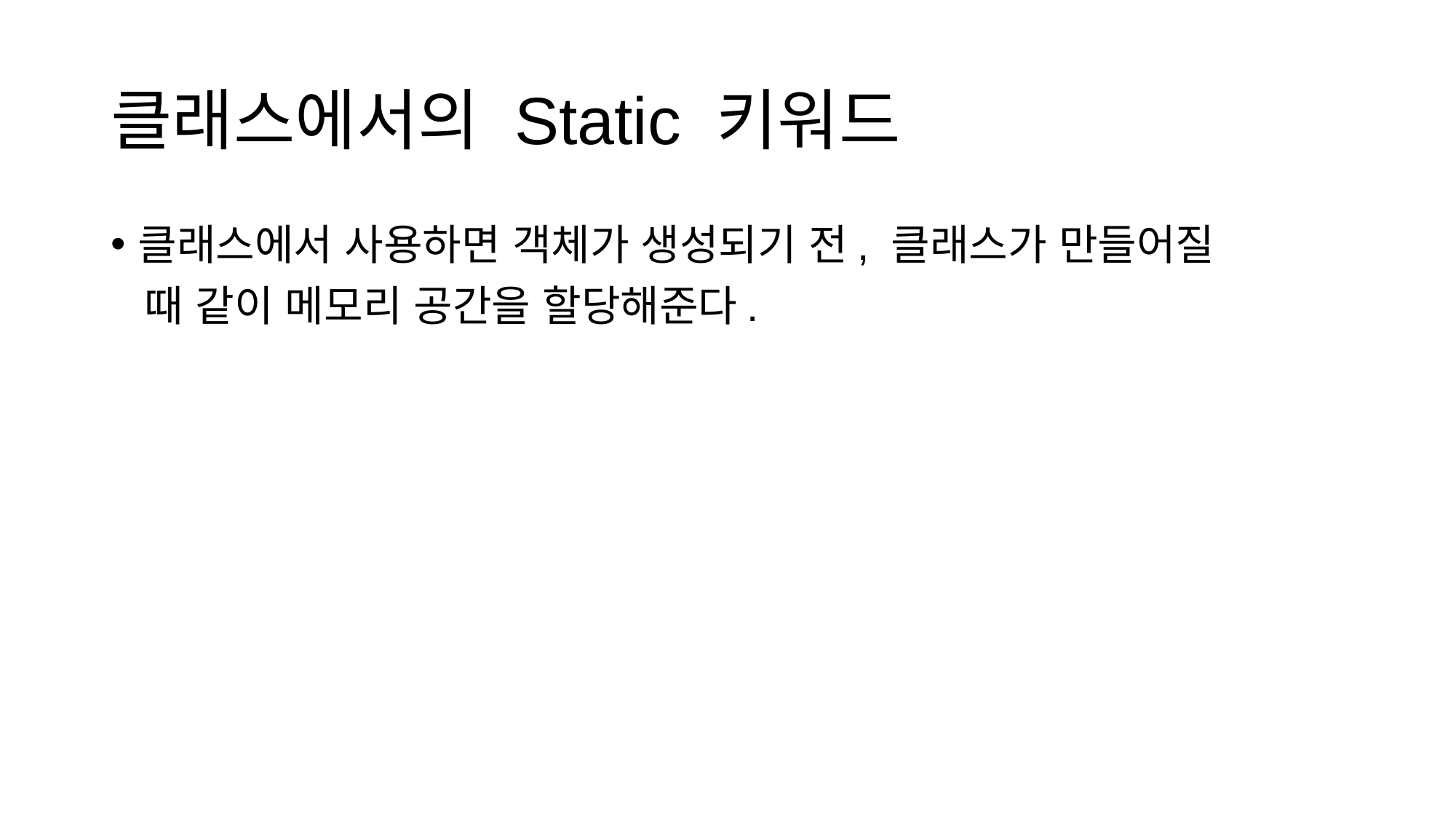

# 클래스에서의 Static 키워드
클래스에서 사용하면 객체가 생성되기 전, 클래스가 만들어질
  때 같이 메모리 공간을 할당해준다.